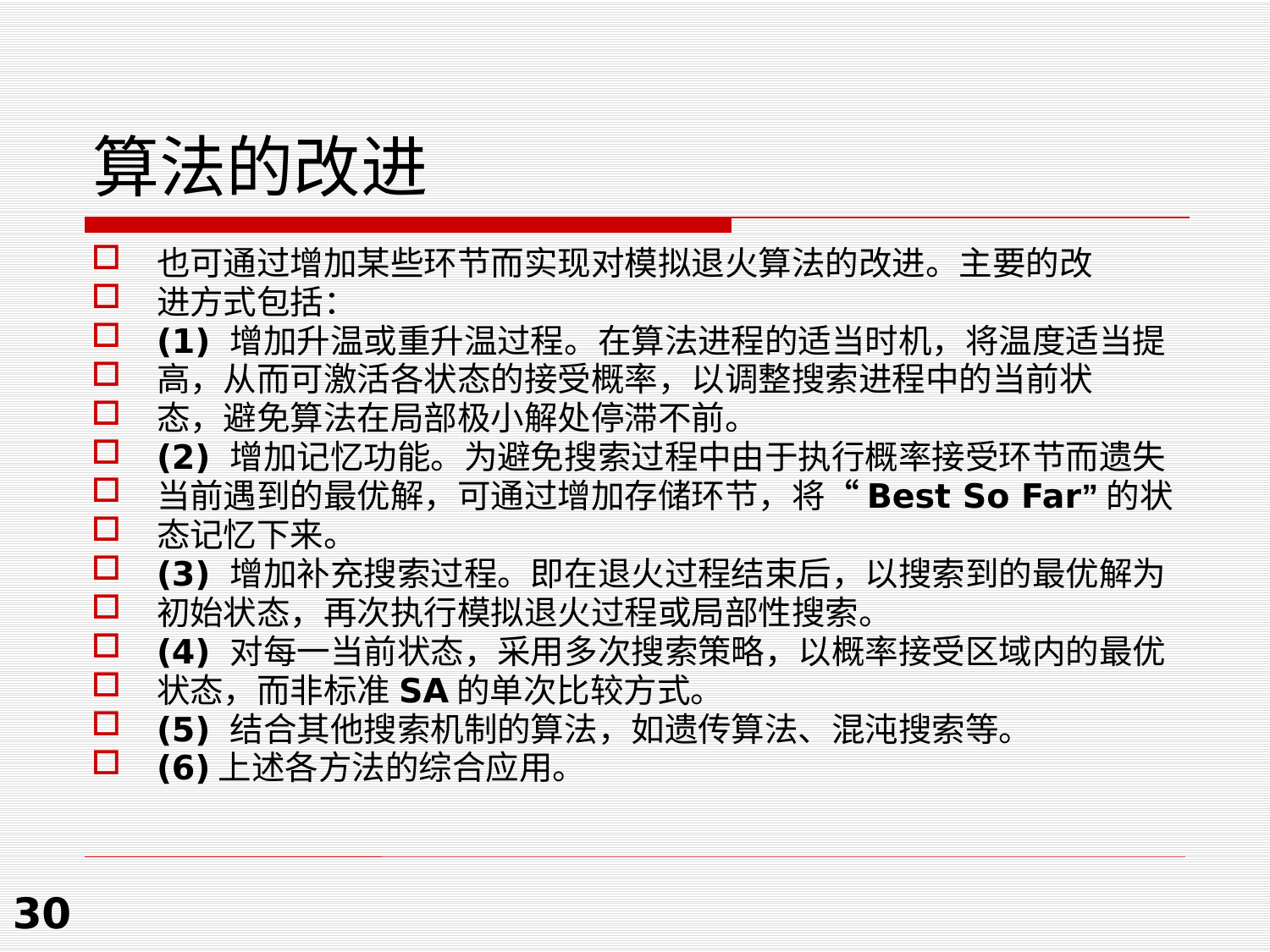

# 算法的改进
也可通过增加某些环节而实现对模拟退火算法的改进。主要的改
进方式包括：
(1) 增加升温或重升温过程。在算法进程的适当时机，将温度适当提
高，从而可激活各状态的接受概率，以调整搜索进程中的当前状
态，避免算法在局部极小解处停滞不前。
(2) 增加记忆功能。为避免搜索过程中由于执行概率接受环节而遗失
当前遇到的最优解，可通过增加存储环节，将“Best So Far”的状
态记忆下来。
(3) 增加补充搜索过程。即在退火过程结束后，以搜索到的最优解为
初始状态，再次执行模拟退火过程或局部性搜索。
(4) 对每一当前状态，采用多次搜索策略，以概率接受区域内的最优
状态，而非标准SA的单次比较方式。
(5) 结合其他搜索机制的算法，如遗传算法、混沌搜索等。
(6)上述各方法的综合应用。